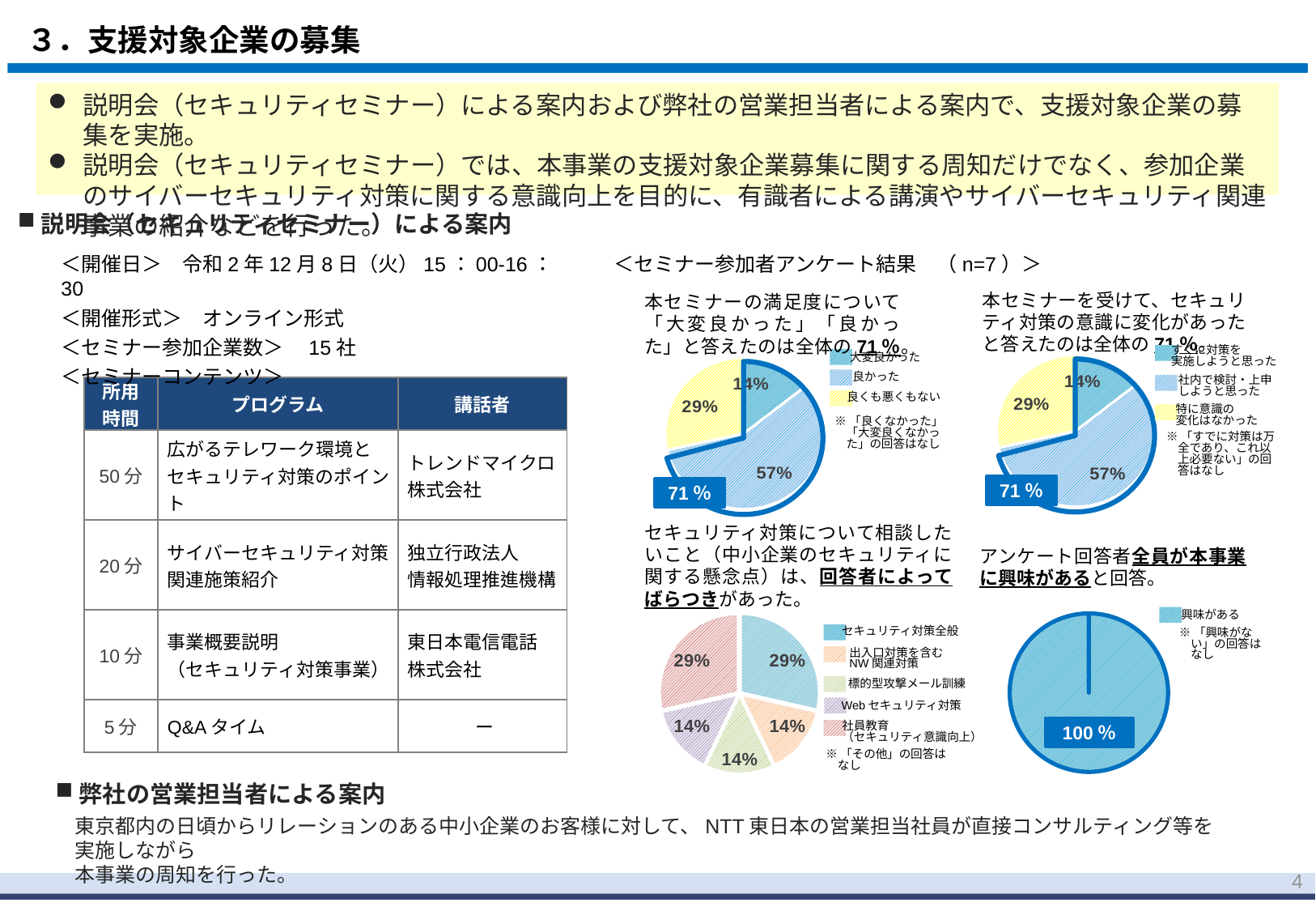

# ３．支援対象企業の募集
説明会（セキュリティセミナー）による案内および弊社の営業担当者による案内で、支援対象企業の募集を実施。
説明会（セキュリティセミナー）では、本事業の支援対象企業募集に関する周知だけでなく、参加企業のサイバーセキュリティ対策に関する意識向上を目的に、有識者による講演やサイバーセキュリティ関連事業の紹介などを行った。
説明会（セキュリティセミナー）による案内
＜開催日＞　令和2年12月8日（火）15：00-16：30
＜開催形式＞　オンライン形式
＜セミナー参加企業数＞　15社
＜セミナーコンテンツ＞
＜セミナー参加者アンケート結果　（n=7）＞
本セミナーを受けて、セキュリティ対策の意識に変化があったと答えたのは全体の71％。
本セミナーの満足度について「大変良かった」「良かった」と答えたのは全体の71％。

### Chart

| Category |  |
|---|---|
| 大変良かった | 1.0 |
| 良かった | 4.0 |
| 良くも悪くもない | 2.0 |
| 良くなかった | 0.0 |
| 大変良くなかった | 0.0 |

### Chart

| Category |  |
|---|---|
| 大変良かった | 1.0 |
| 良かった | 4.0 |
| 良くも悪くもない | 2.0 |
| 良くなかった | 0.0 |
| 大変良くなかった | 0.0 |
すぐに対策を
実施しようと思った

大変良かった

良かった
社内で検討・上申
しようと思った

| 所用 時間 | プログラム | 講話者 |
| --- | --- | --- |
| 50分 | 広がるテレワーク環境と セキュリティ対策のポイント | トレンドマイクロ 株式会社 |
| 20分 | サイバーセキュリティ対策 関連施策紹介 | 独立行政法人 情報処理推進機構 |
| 10分 | 事業概要説明 （セキュリティ対策事業） | 東日本電信電話 株式会社 |
| 5分 | Q&Aタイム | ー |
良くも悪くもない

特に意識の
変化はなかった

※「良くなかった」
「大変良くなかった」の回答はなし
※「すでに対策は万全であり、これ以上必要ない」の回答はなし
71％
71％
セキュリティ対策について相談したいこと（中小企業のセキュリティに関する懸念点）は、回答者によってばらつきがあった。
アンケート回答者全員が本事業に興味があると回答。

### Chart

| Category |  |
|---|---|
| 興味がある | 7.0 |
| 興味がない | 0.0 |
興味がある

### Chart

| Category |  |
|---|---|
| セキュリティ対策全般 | 2.0 |
| 出入口対策を含むNW関連対策 | 1.0 |
| 標的型攻撃メール訓練 | 1.0 |
| Webセキュリティ対策 | 1.0 |
| 社員教育(セキュリティ意識向上) | 2.0 |
| その他 | 0.0 |
セキュリティ対策全般

※「興味がない」の回答はなし
出入口対策を含む
NW関連対策

標的型攻撃メール訓練

Webセキュリティ対策

社員教育
（セキュリティ意識向上）
100％

※「その他」の回答はなし
弊社の営業担当者による案内
東京都内の日頃からリレーションのある中小企業のお客様に対して、NTT東日本の営業担当社員が直接コンサルティング等を実施しながら
本事業の周知を行った。
4